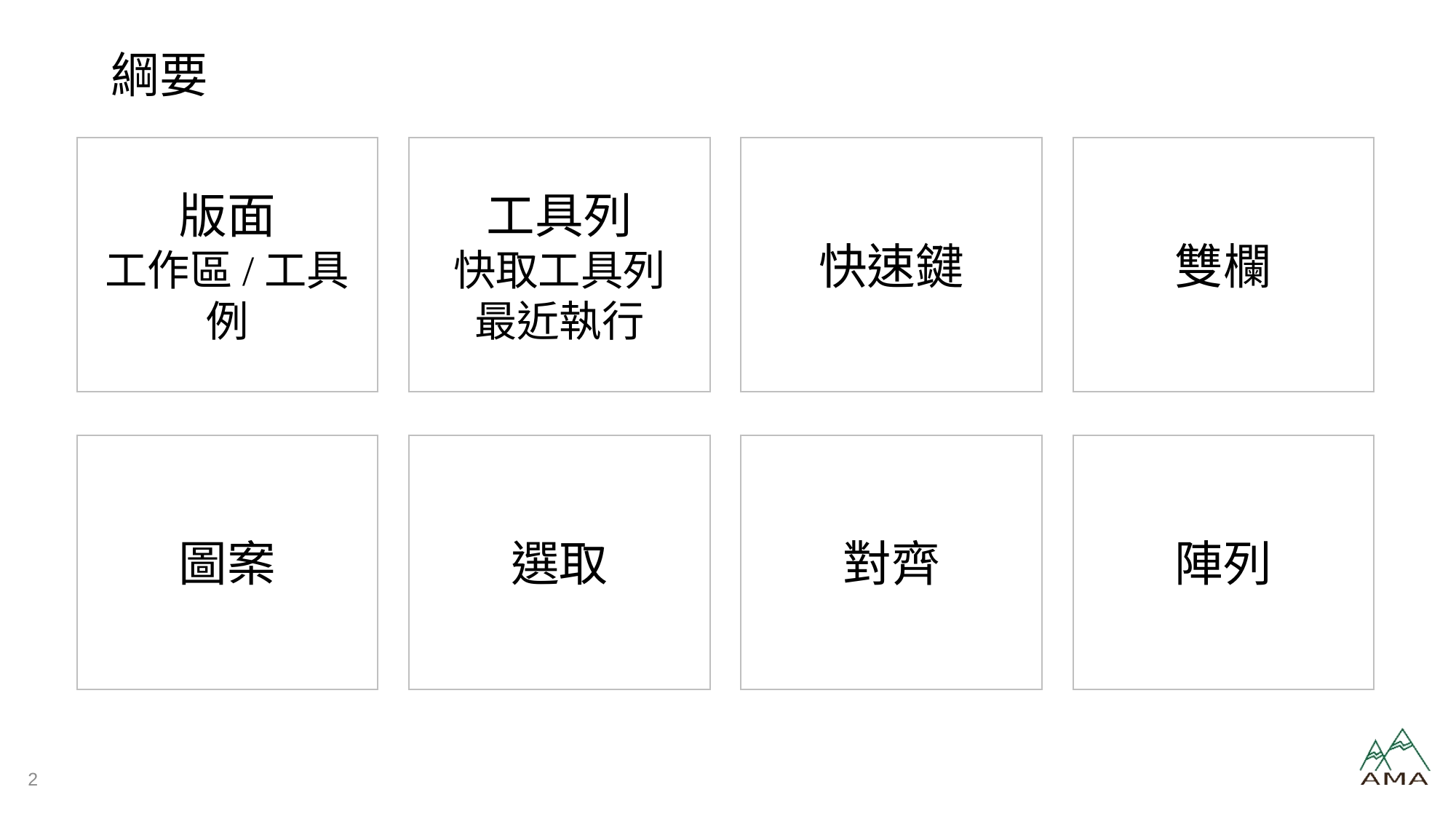

# 綱要
版面
工作區/工具例
工具列
快取工具列
最近執行
快速鍵
雙欄
圖案
選取
對齊
陣列
2